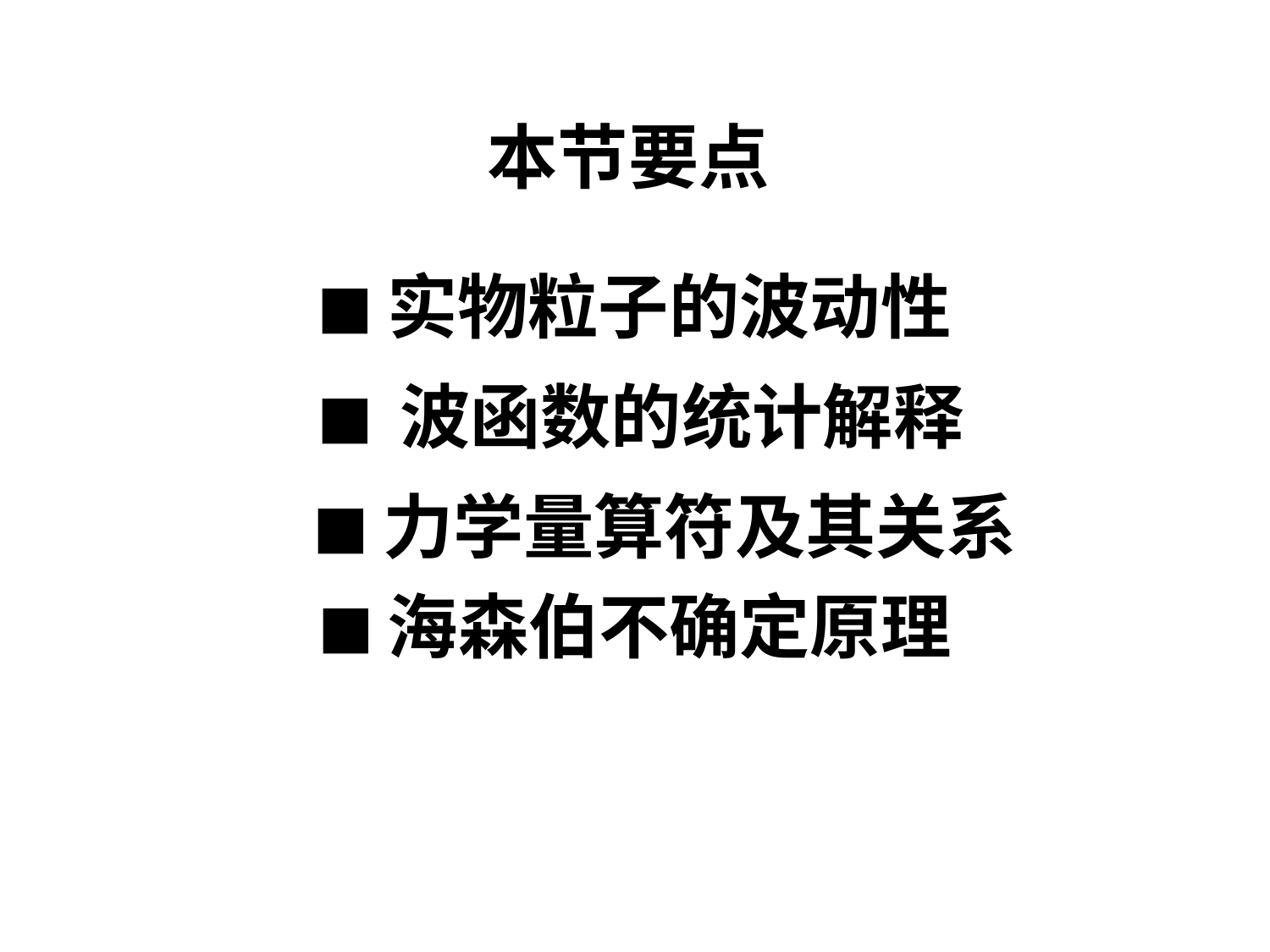

本节要点
■实物粒子的波动性
■ 波函数的统计解释
■力学量算符及其关系
■海森伯不确定原理